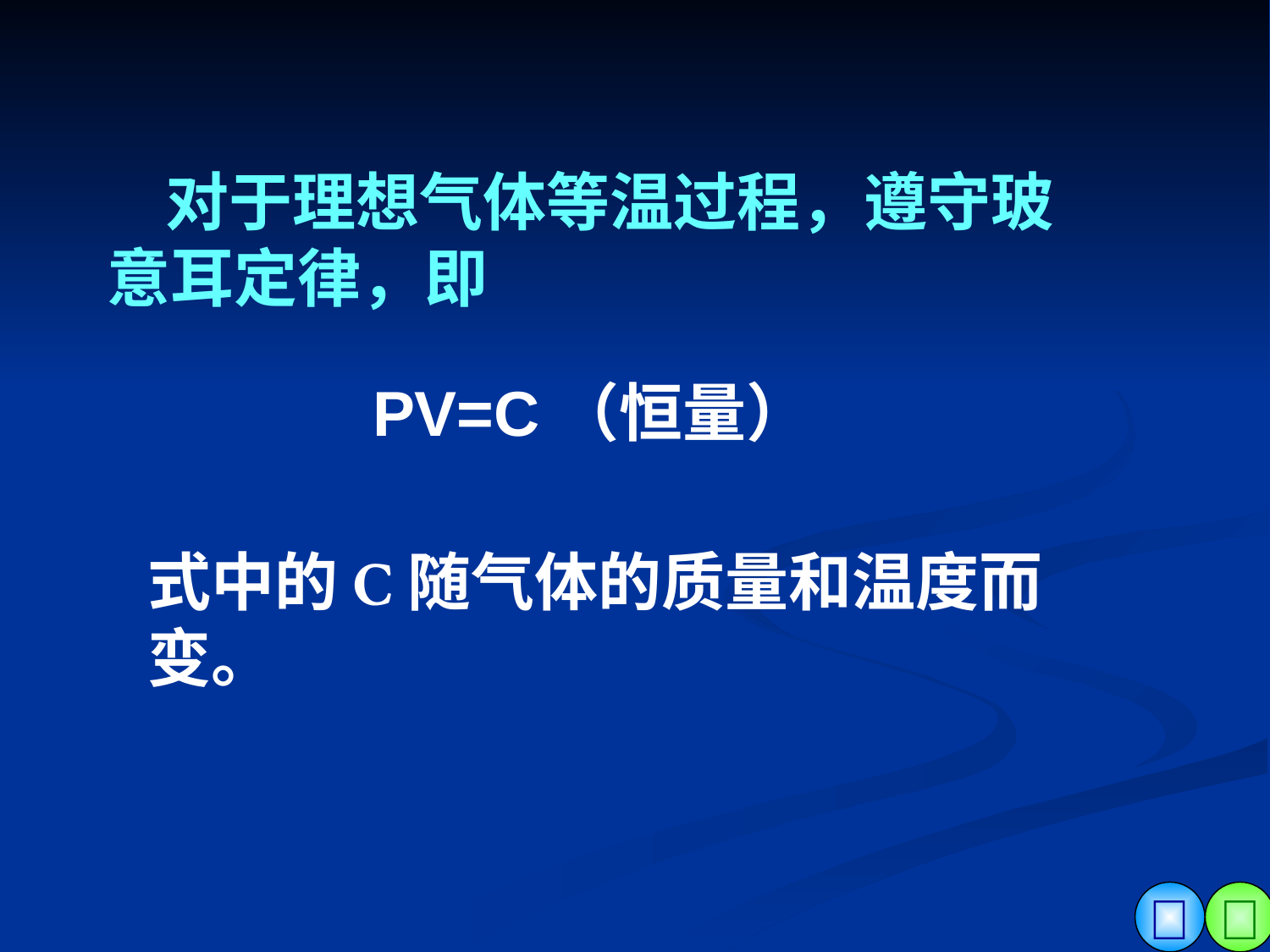

对于理想气体等温过程，遵守玻意耳定律，即
PV=C（恒量）
式中的C随气体的质量和温度而变。